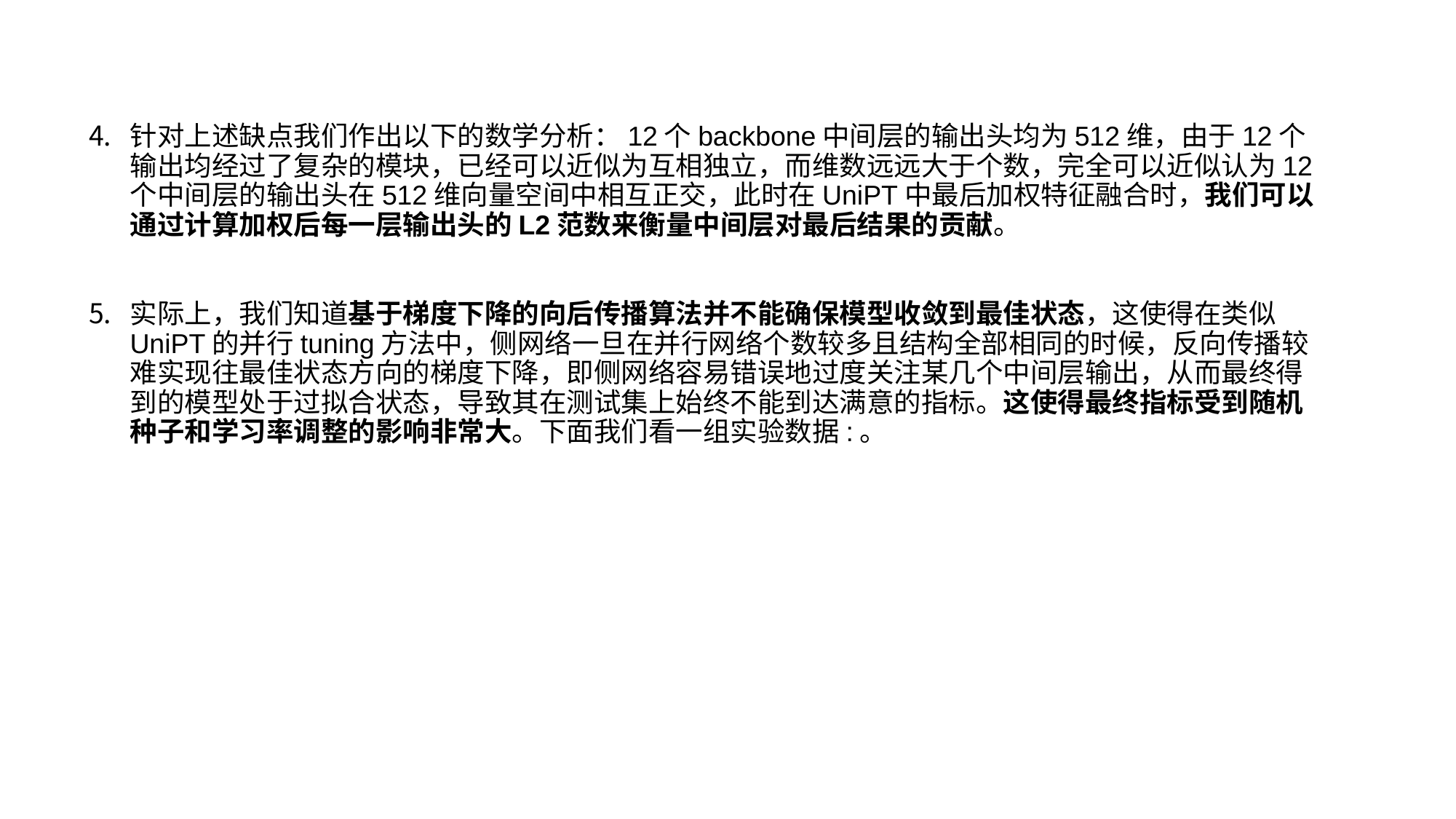

针对上述缺点我们作出以下的数学分析：12个backbone中间层的输出头均为512维，由于12个输出均经过了复杂的模块，已经可以近似为互相独立，而维数远远大于个数，完全可以近似认为12个中间层的输出头在512维向量空间中相互正交，此时在UniPT中最后加权特征融合时，我们可以通过计算加权后每一层输出头的L2范数来衡量中间层对最后结果的贡献。

实际上，我们知道基于梯度下降的向后传播算法并不能确保模型收敛到最佳状态，这使得在类似UniPT的并行tuning方法中，侧网络一旦在并行网络个数较多且结构全部相同的时候，反向传播较难实现往最佳状态方向的梯度下降，即侧网络容易错误地过度关注某几个中间层输出，从而最终得到的模型处于过拟合状态，导致其在测试集上始终不能到达满意的指标。这使得最终指标受到随机种子和学习率调整的影响非常大。下面我们看一组实验数据:。